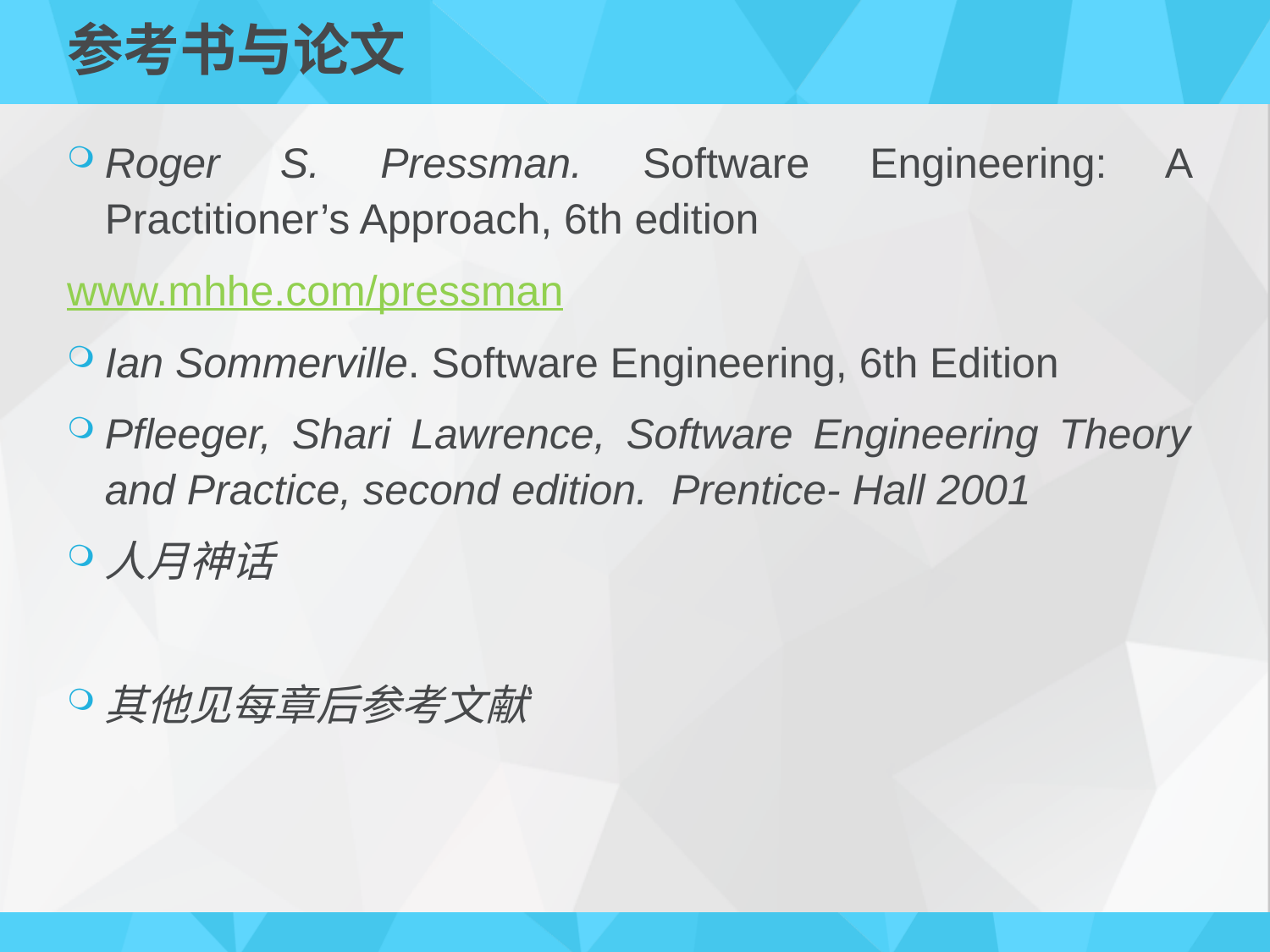

# 参考书与论文
Roger S. Pressman. Software Engineering: A Practitioner’s Approach, 6th edition
www.mhhe.com/pressman
Ian Sommerville. Software Engineering, 6th Edition
Pfleeger, Shari Lawrence, Software Engineering Theory and Practice, second edition.  Prentice- Hall 2001
人月神话

其他见每章后参考文献